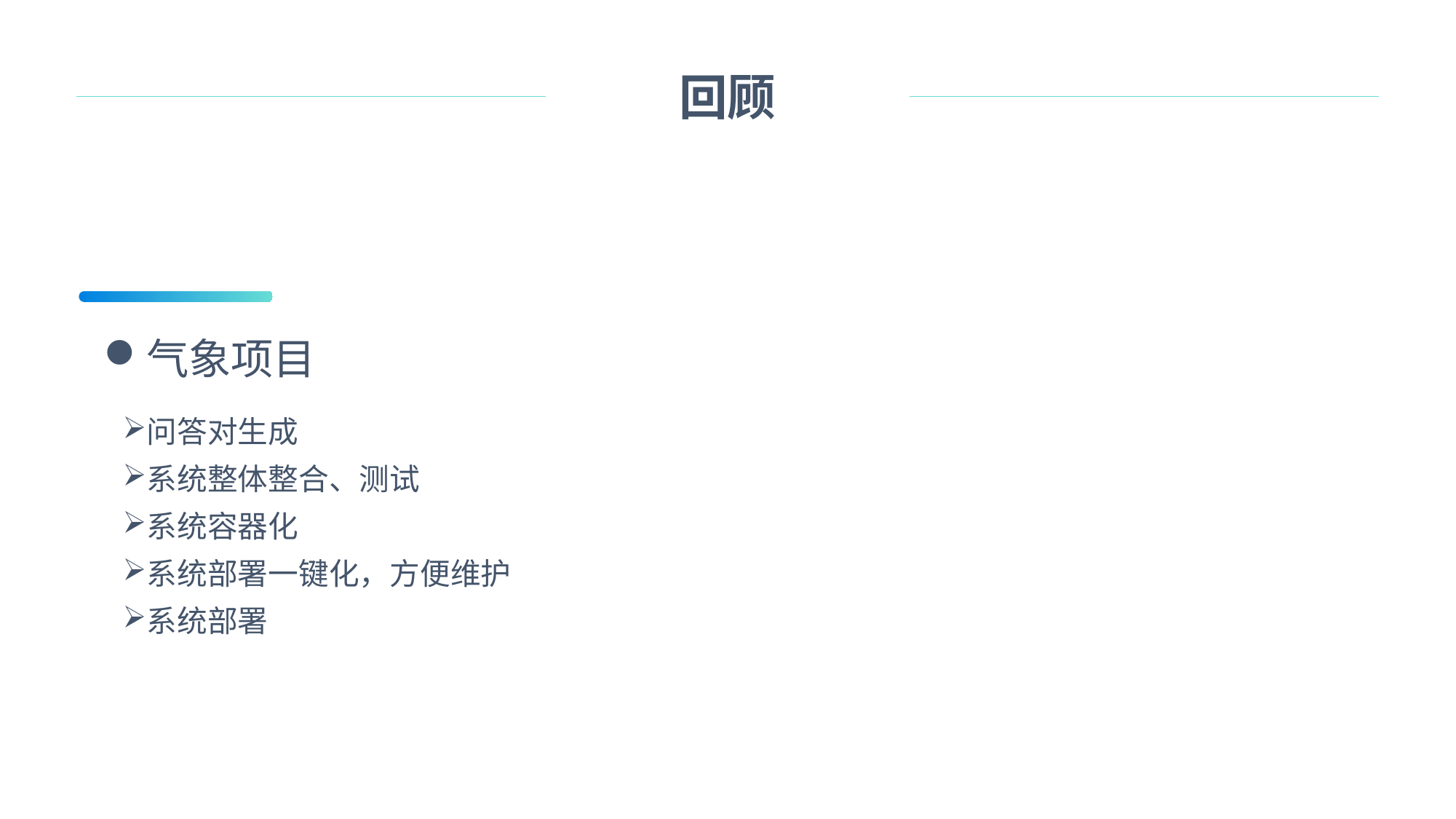

回顾

气象项目
问答对生成
系统整体整合、测试
系统容器化
系统部署一键化，方便维护
系统部署